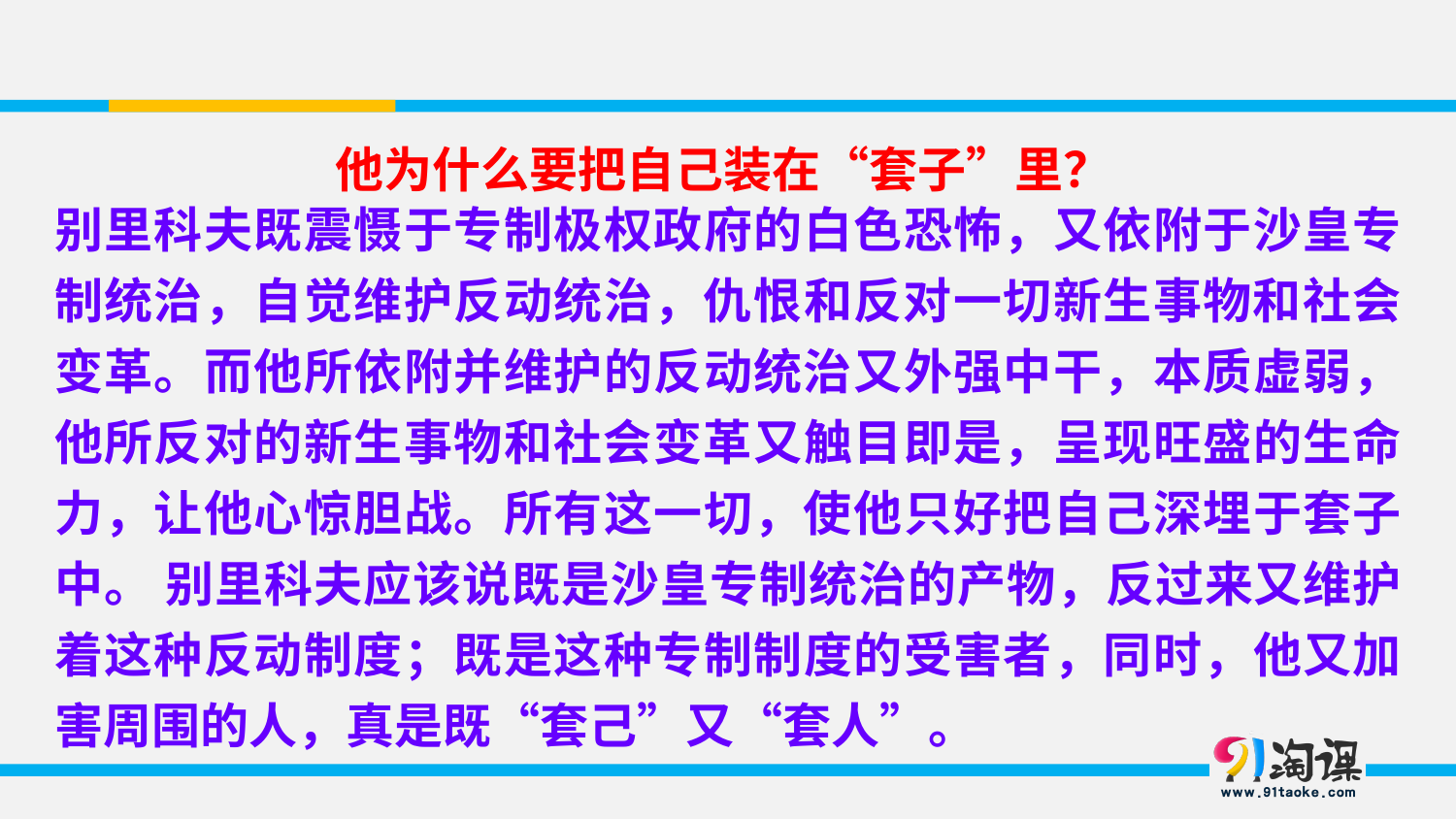

他为什么要把自己装在“套子”里？
别里科夫既震慑于专制极权政府的白色恐怖，又依附于沙皇专制统治，自觉维护反动统治，仇恨和反对一切新生事物和社会变革。而他所依附并维护的反动统治又外强中干，本质虚弱，他所反对的新生事物和社会变革又触目即是，呈现旺盛的生命力，让他心惊胆战。所有这一切，使他只好把自己深埋于套子中。 别里科夫应该说既是沙皇专制统治的产物，反过来又维护着这种反动制度；既是这种专制制度的受害者，同时，他又加害周围的人，真是既“套己”又“套人”。